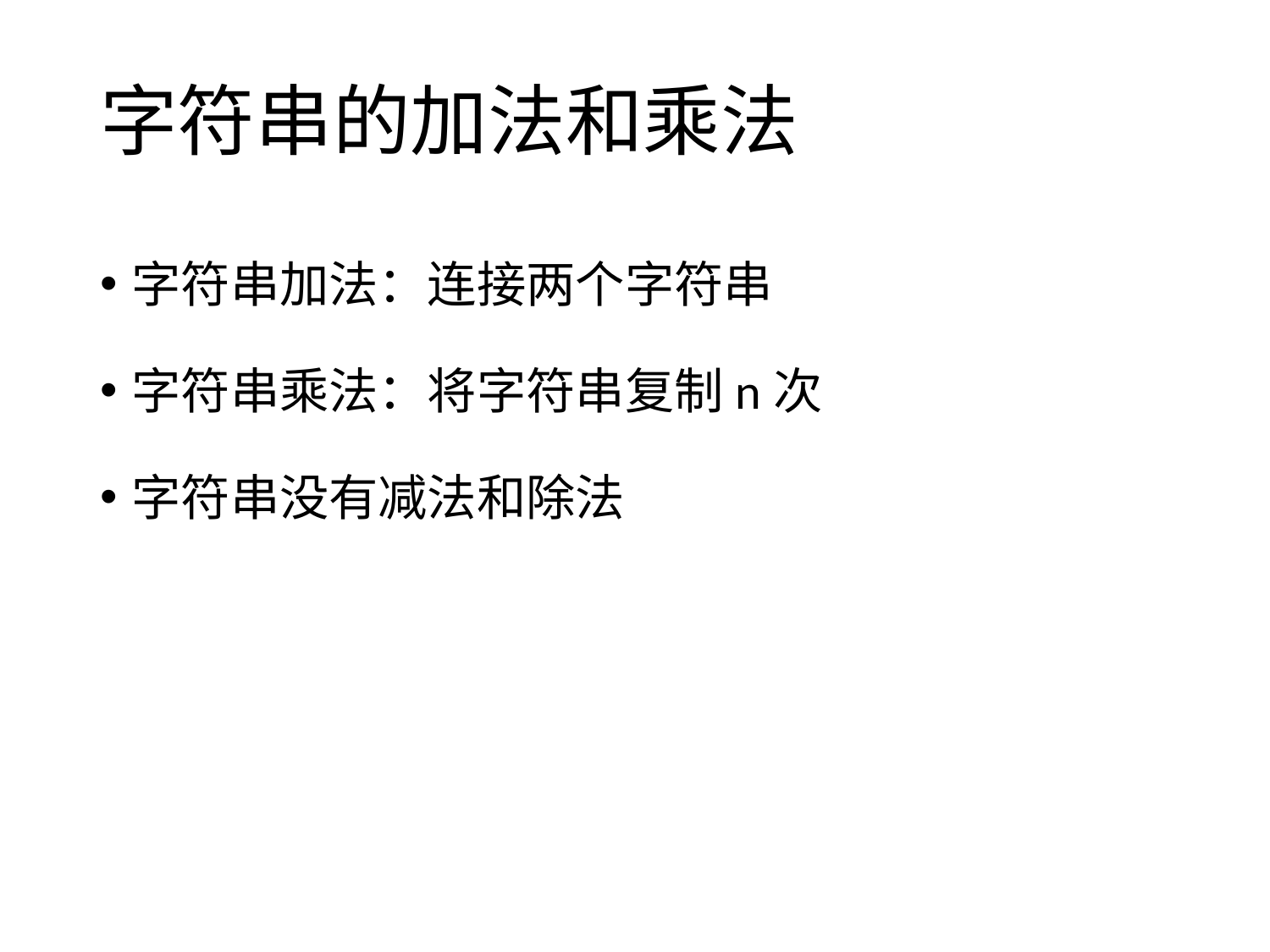

# 字符串的加法和乘法
字符串加法：连接两个字符串
字符串乘法：将字符串复制n次
字符串没有减法和除法